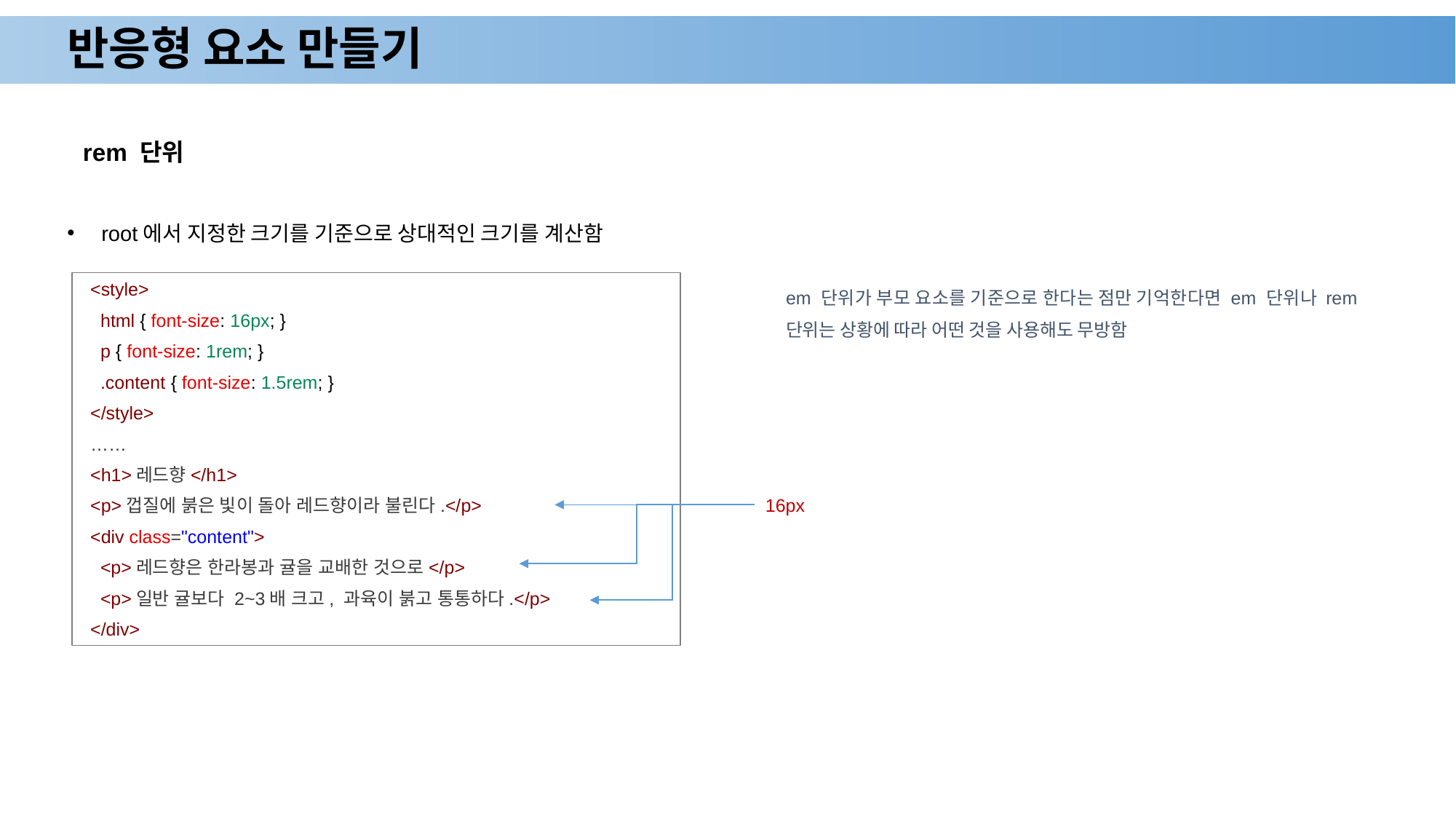

# 반응형 요소 만들기
rem 단위
root에서 지정한 크기를 기준으로 상대적인 크기를 계산함
em 단위가 부모 요소를 기준으로 한다는 점만 기억한다면 em 단위나 rem 단위는 상황에 따라 어떤 것을 사용해도 무방함
<style>
  html { font-size: 16px; }
  p { font-size: 1rem; }
  .content { font-size: 1.5rem; }
</style>
……
<h1>레드향</h1>
<p>껍질에 붉은 빛이 돌아 레드향이라 불린다.</p>
<div class="content">
  <p>레드향은 한라봉과 귤을 교배한 것으로</p>
  <p>일반 귤보다 2~3배 크고, 과육이 붉고 통통하다.</p>
</div>
16px